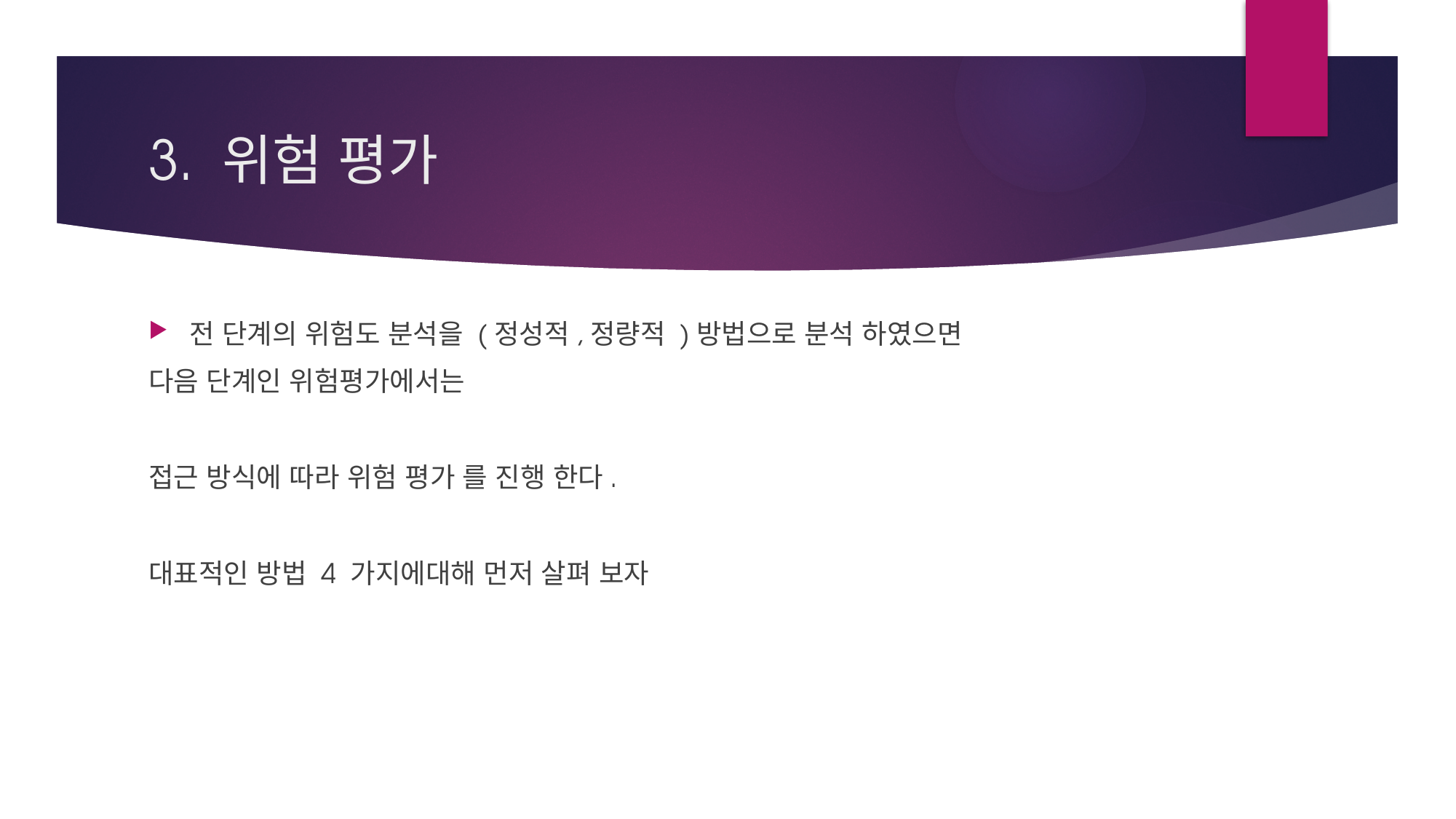

# 3. 위험 평가
전 단계의 위험도 분석을 (정성적,정량적 )방법으로 분석 하였으면
다음 단계인 위험평가에서는

접근 방식에 따라 위험 평가 를 진행 한다.

대표적인 방법 4 가지에대해 먼저 살펴 보자